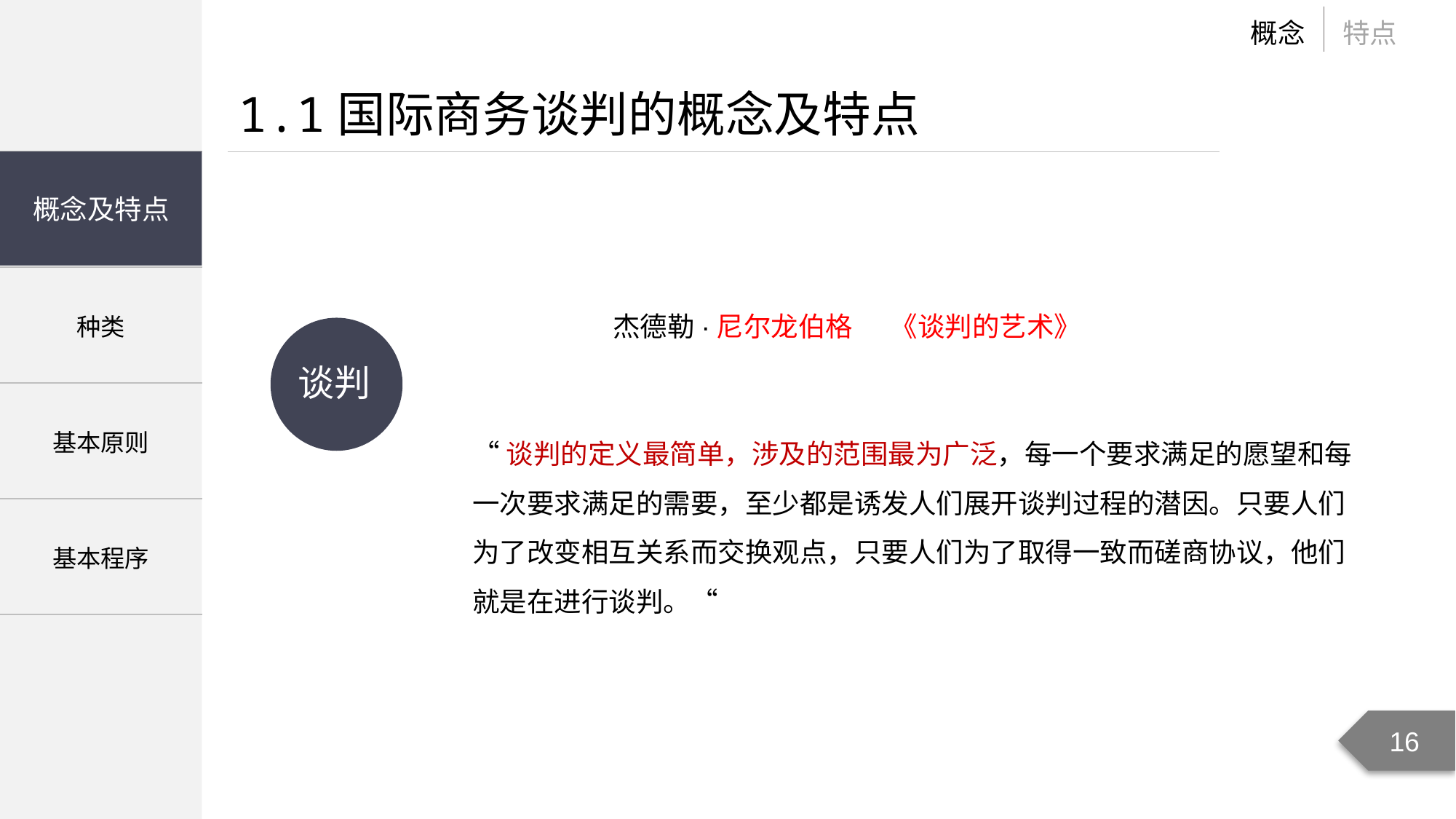

概念
特点
1.1国际商务谈判的概念及特点
|  |
| --- |
| 种类 |
| 基本原则 |
| 基本程序 |
概念及特点

杰德勒·尼尔龙伯格      《谈判的艺术》

谈判
“谈判的定义最简单，涉及的范围最为广泛，每一个要求满足的愿望和每一次要求满足的需要，至少都是诱发人们展开谈判过程的潜因。只要人们为了改变相互关系而交换观点，只要人们为了取得一致而磋商协议，他们就是在进行谈判。“
16